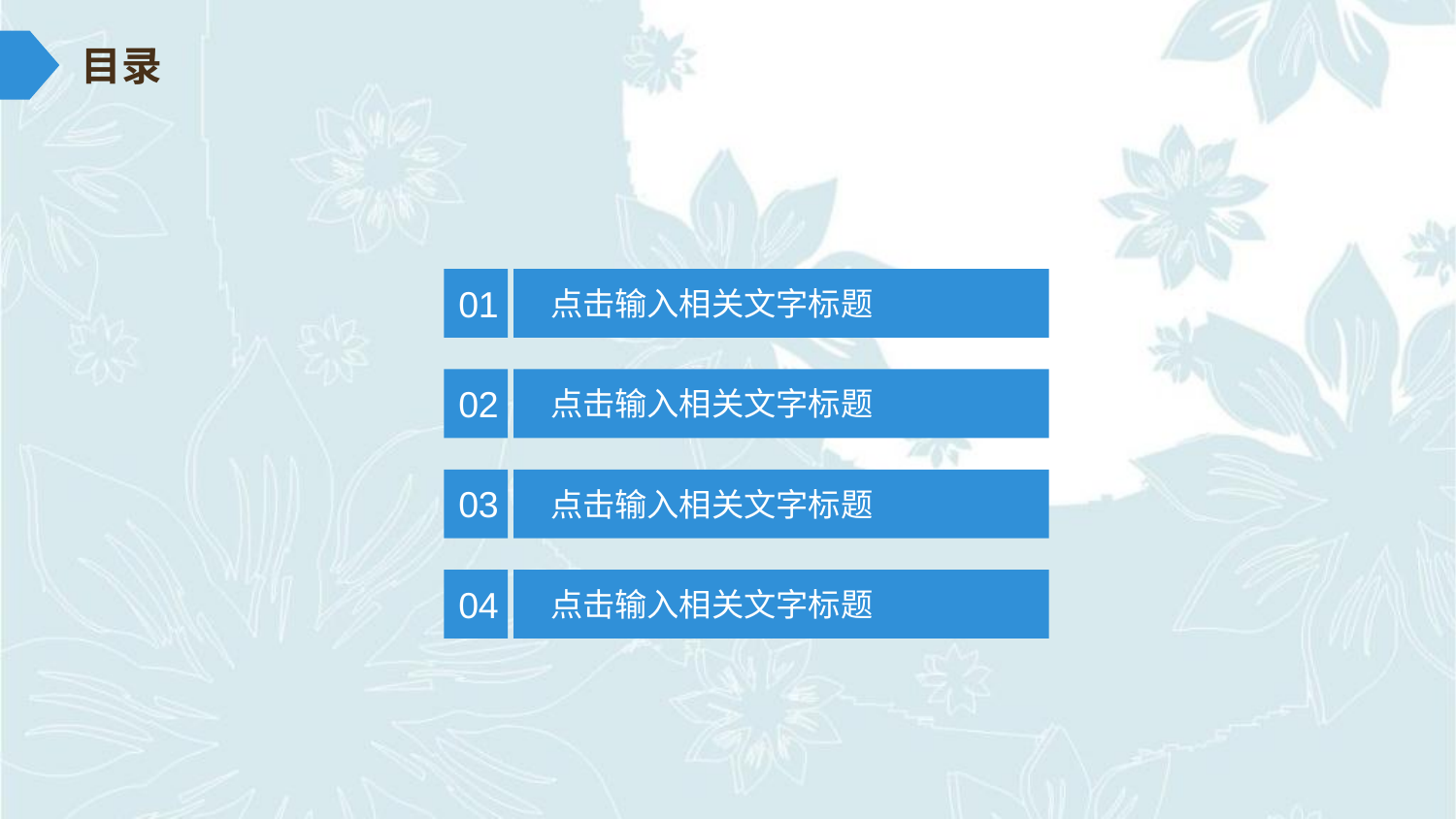

目录

点击输入相关文字标题
01

点击输入相关文字标题
02

点击输入相关文字标题
03

点击输入相关文字标题
04